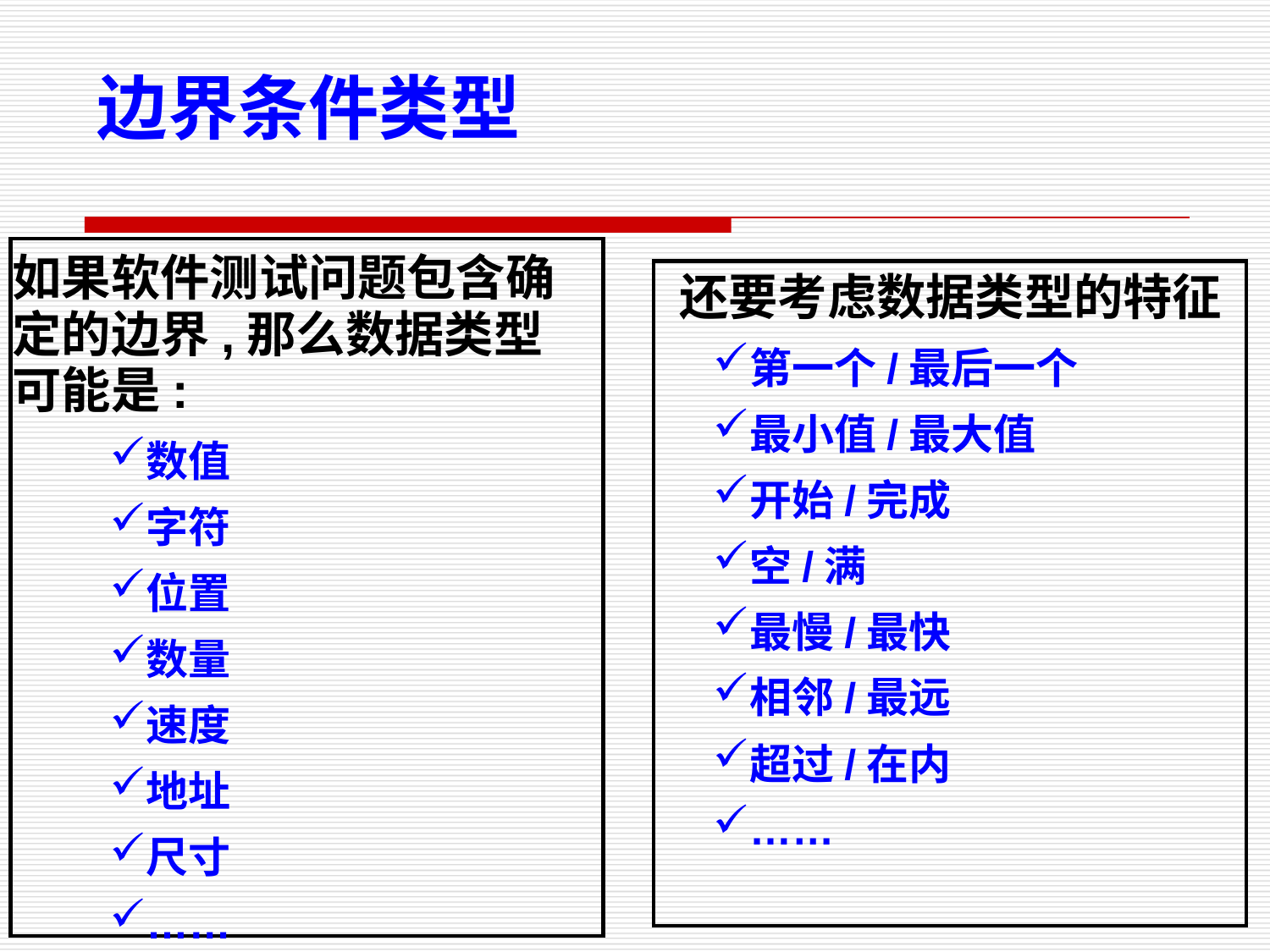

边界条件类型

如果软件测试问题包含确定的边界,那么数据类型可能是:
数值
字符
位置
数量
速度
地址
尺寸
……

还要考虑数据类型的特征
第一个/最后一个
最小值/最大值
开始/完成
空/满
最慢/最快
相邻/最远
超过/在内
……